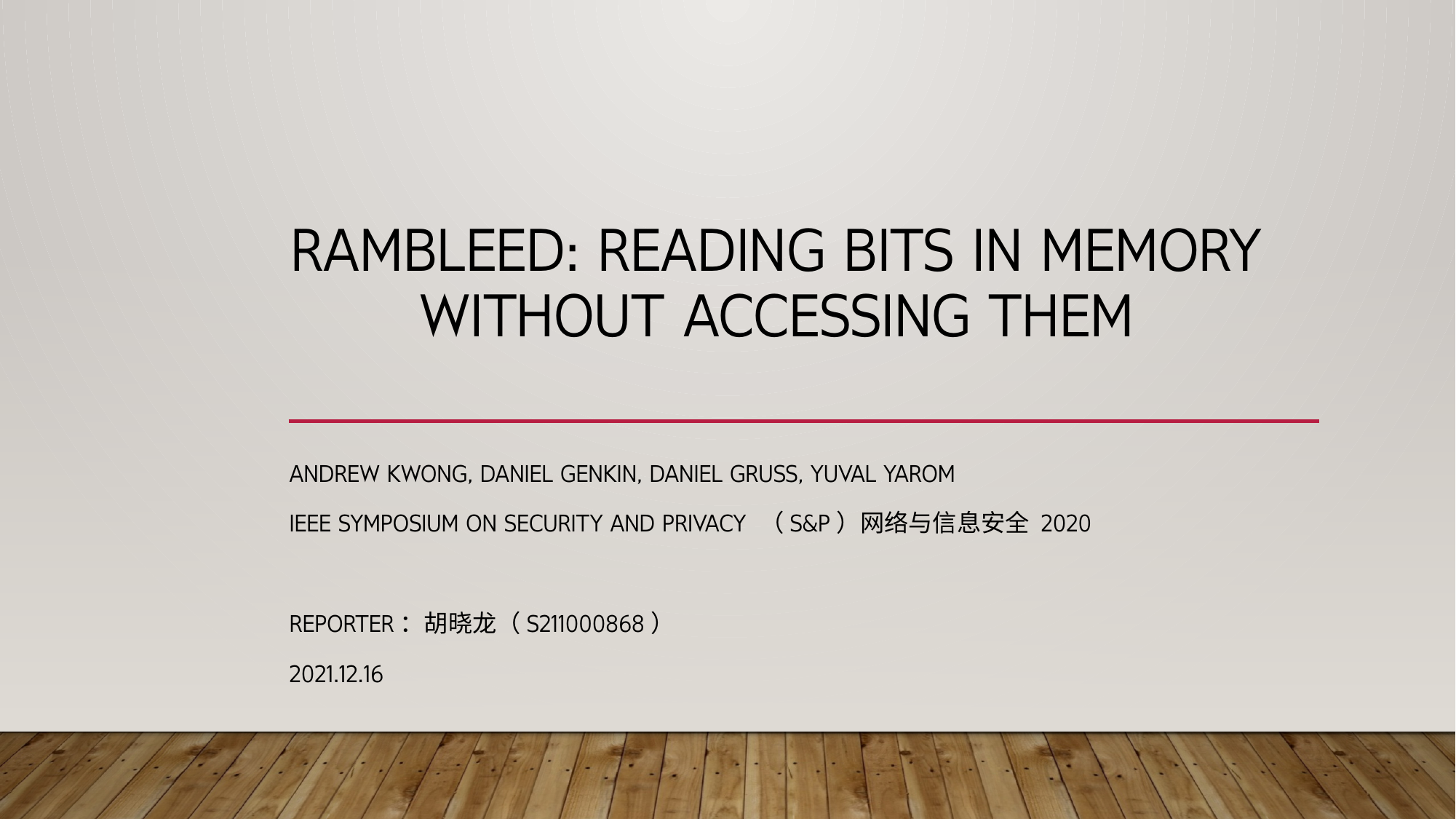

# RAMBleed: Reading Bits in Memory Without Accessing Them
Andrew Kwong, Daniel Genkin, Daniel Gruss, Yuval Yarom
IEEE Symposium on Security and Privacy （S&P）网络与信息安全 2020

Reporter：胡晓龙（S211000868）
2021.12.16